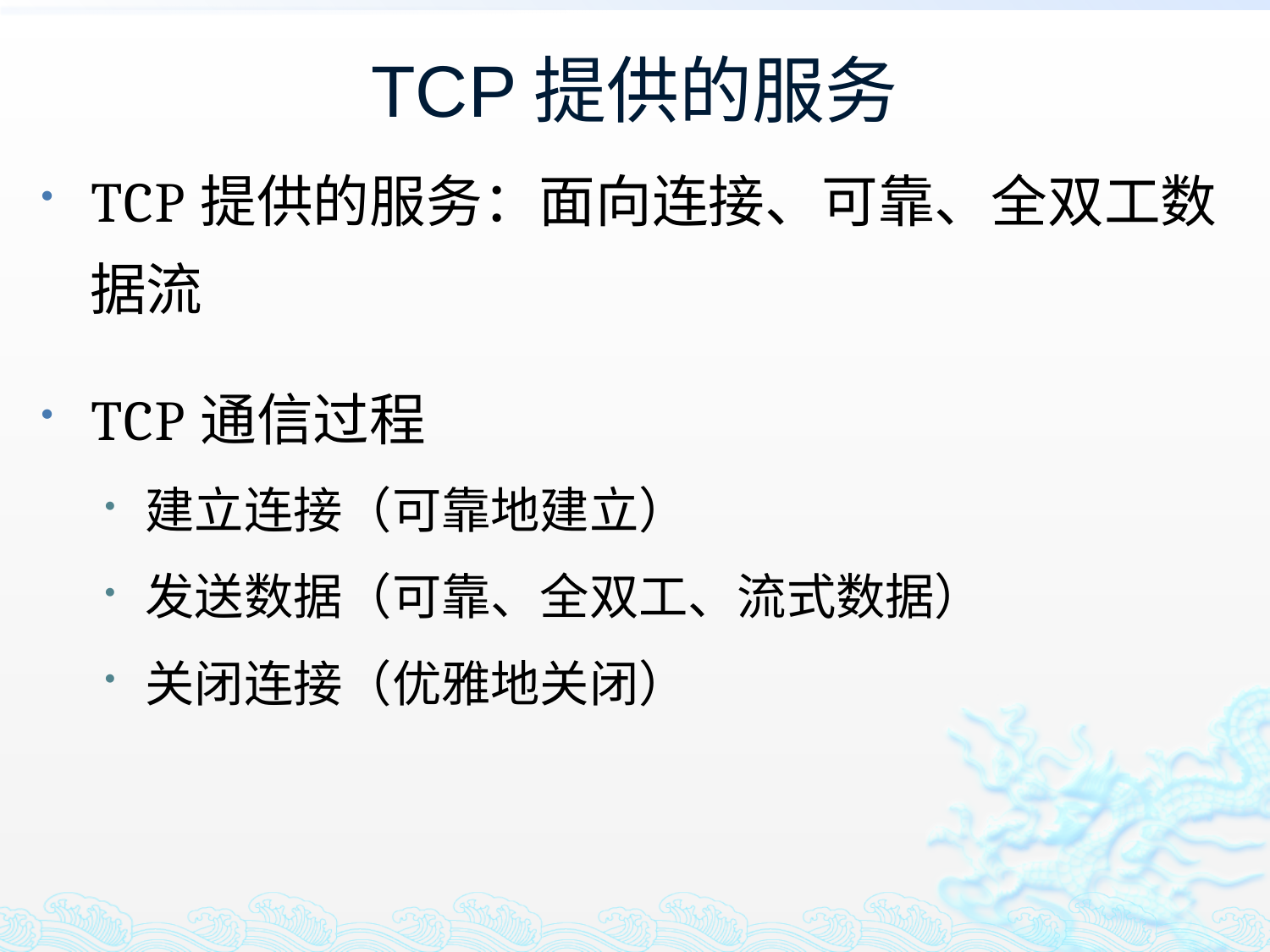

# TCP提供的服务
TCP提供的服务：面向连接、可靠、全双工数据流
TCP通信过程
建立连接（可靠地建立）
发送数据（可靠、全双工、流式数据）
关闭连接（优雅地关闭）